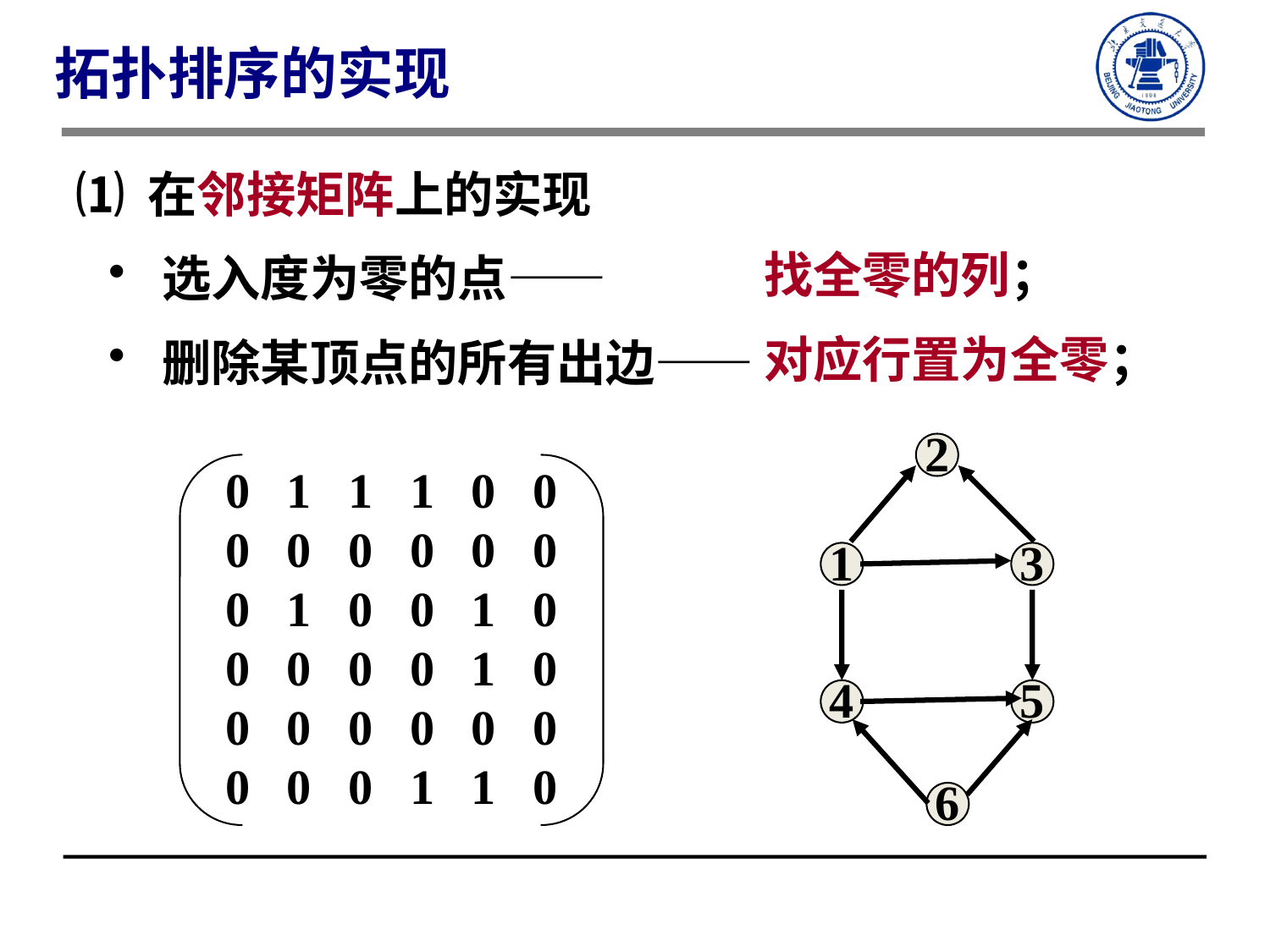

拓扑排序的实现

找全零的列；
对应行置为全零；
⑴ 在邻接矩阵上的实现
 选入度为零的点——
 删除某顶点的所有出边——
2

1
3

4
5

6
0   1   1   1   0   0
0   0   0   0   0   0
0   1   0   0   1   0
0   0   0   0   1   0
0   0   0   0   0   0
0   0   0   1   1   0